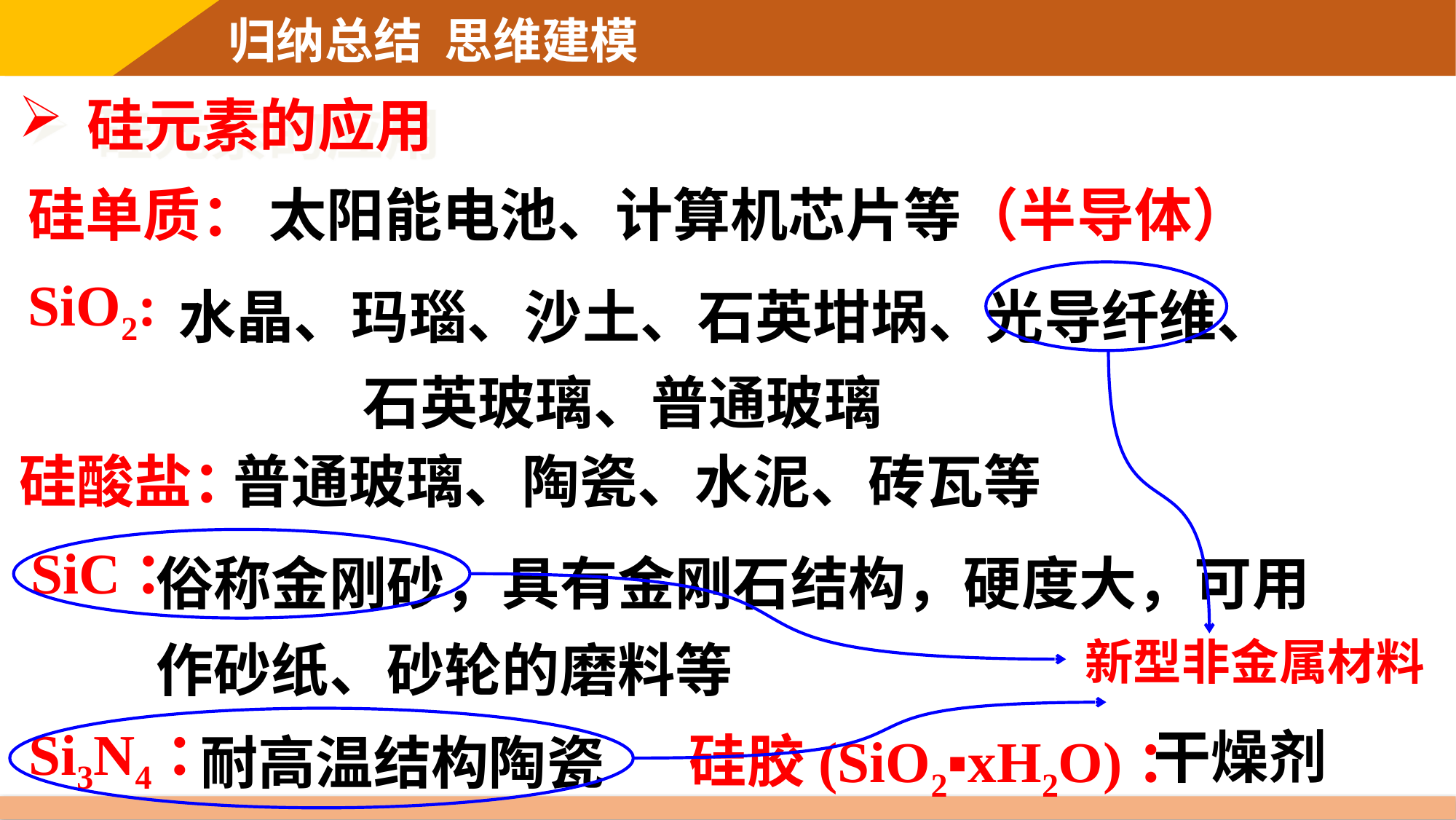

归纳总结  思维建模
硅元素的应用
硅单质：
太阳能电池、计算机芯片等（半导体）
水晶、玛瑙、沙土、石英坩埚、光导纤维、
             石英玻璃、普通玻璃
SiO2:

硅酸盐：
普通玻璃、陶瓷、水泥、砖瓦等
俗称金刚砂，具有金刚石结构，硬度大，可用作砂纸、砂轮的磨料等

SiC：
新型非金属材料

Si3N4：
干燥剂
硅胶(SiO2▪xH2O)：
耐高温结构陶瓷